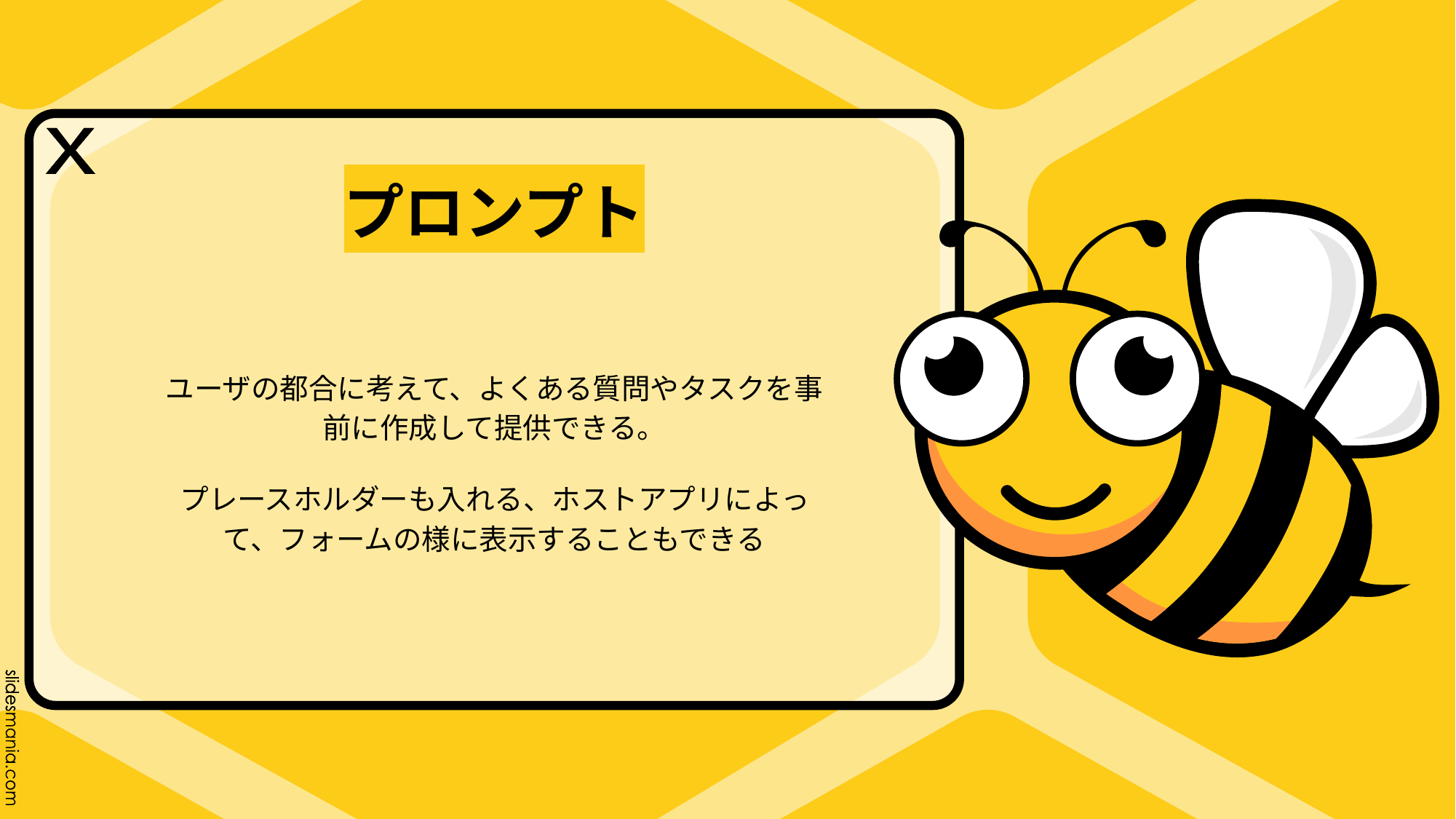

x
# プロンプト
ユーザの都合に考えて、よくある質問やタスクを事前に作成して提供できる。
プレースホルダーも入れる、ホストアプリによって、フォームの様に表示することもできる